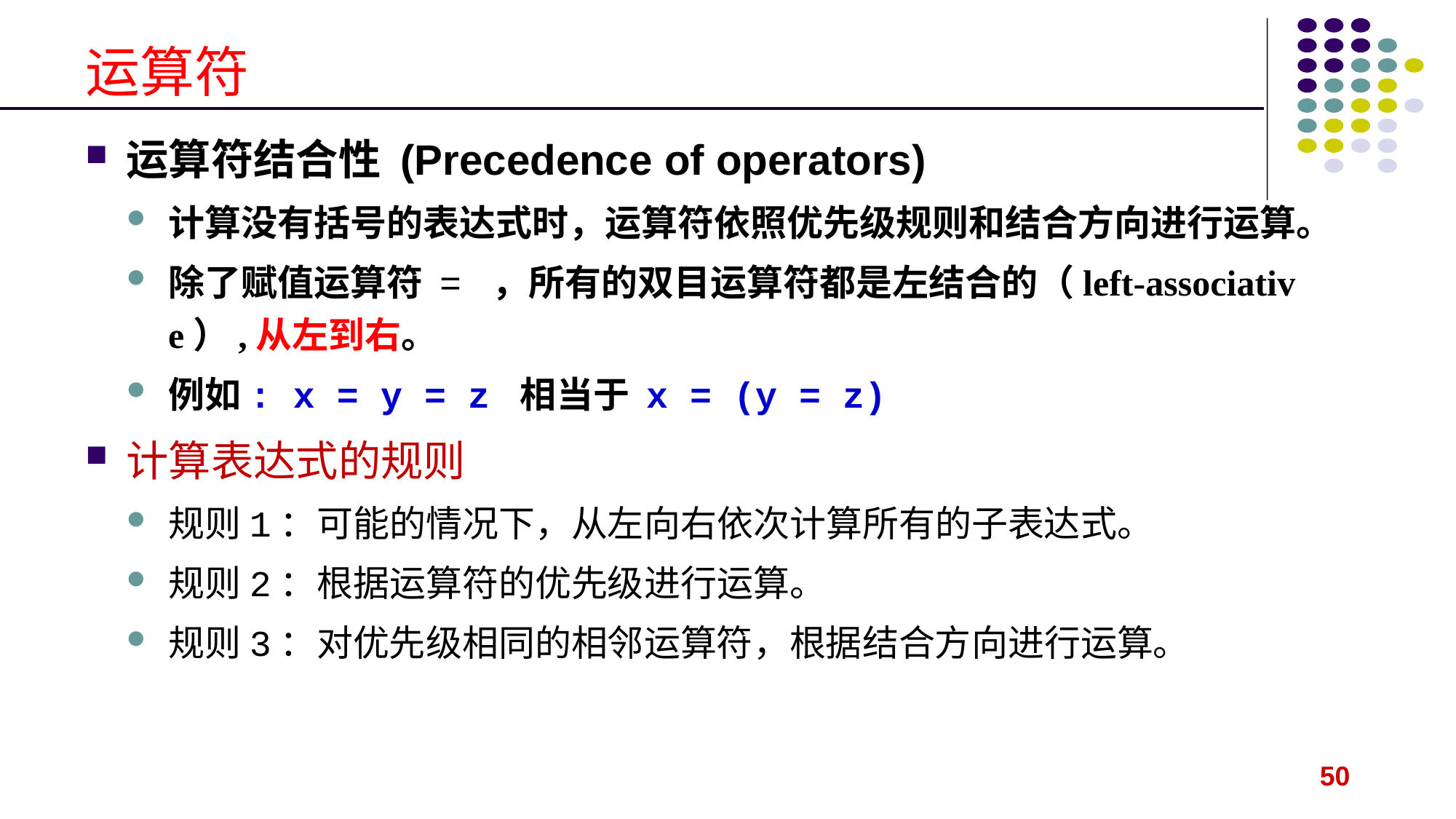

# 运算符
运算符结合性 (Precedence of operators)
计算没有括号的表达式时，运算符依照优先级规则和结合方向进行运算。
除了赋值运算符 = ，所有的双目运算符都是左结合的（left-associative）,从左到右。
例如: x = y = z 相当于 x = (y = z)
计算表达式的规则
规则1：可能的情况下，从左向右依次计算所有的子表达式。
规则2：根据运算符的优先级进行运算。
规则3：对优先级相同的相邻运算符，根据结合方向进行运算。